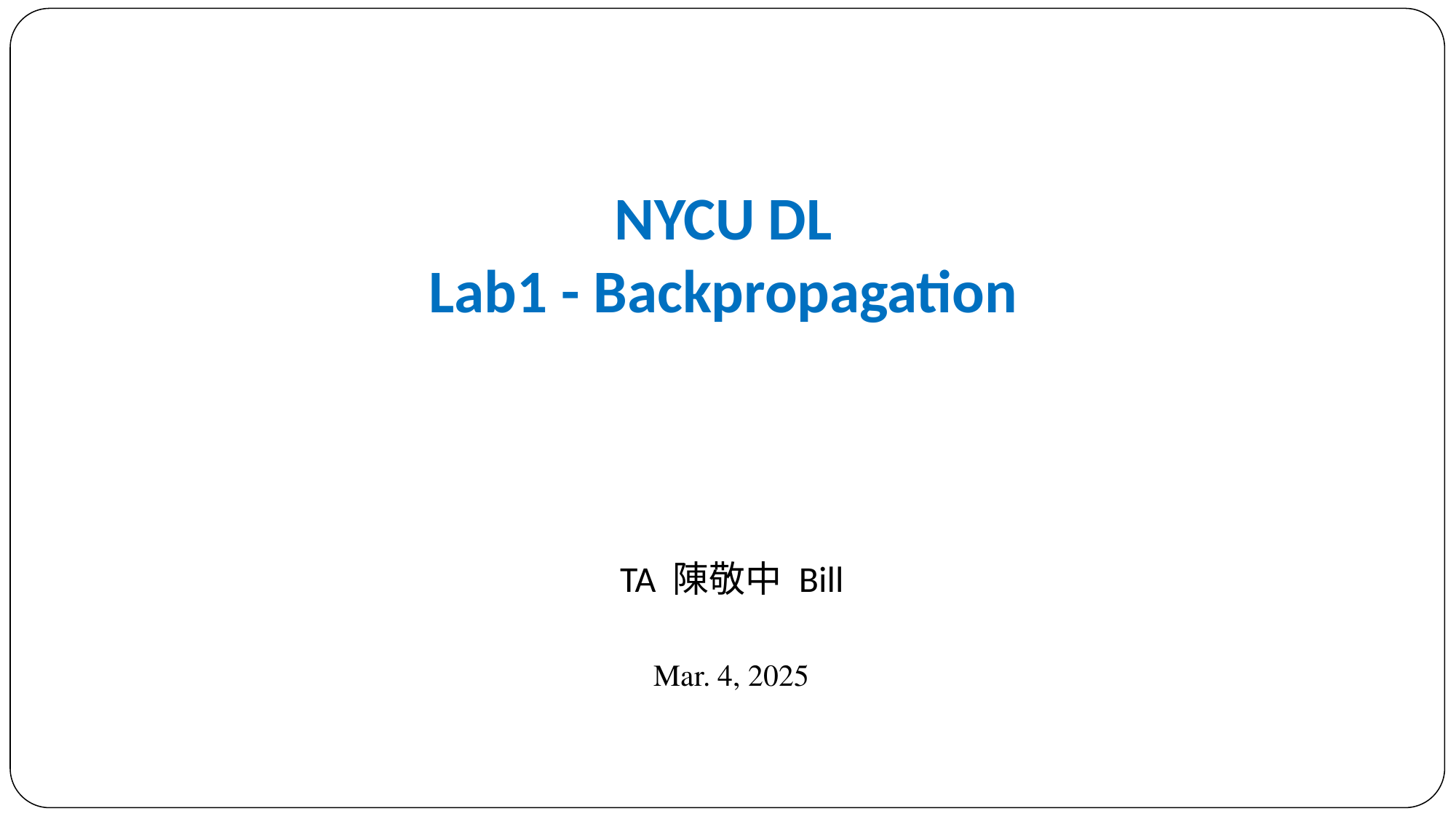

# NYCU DL Lab1 - Backpropagation
TA 陳敬中 Bill
Mar. 4, 2025